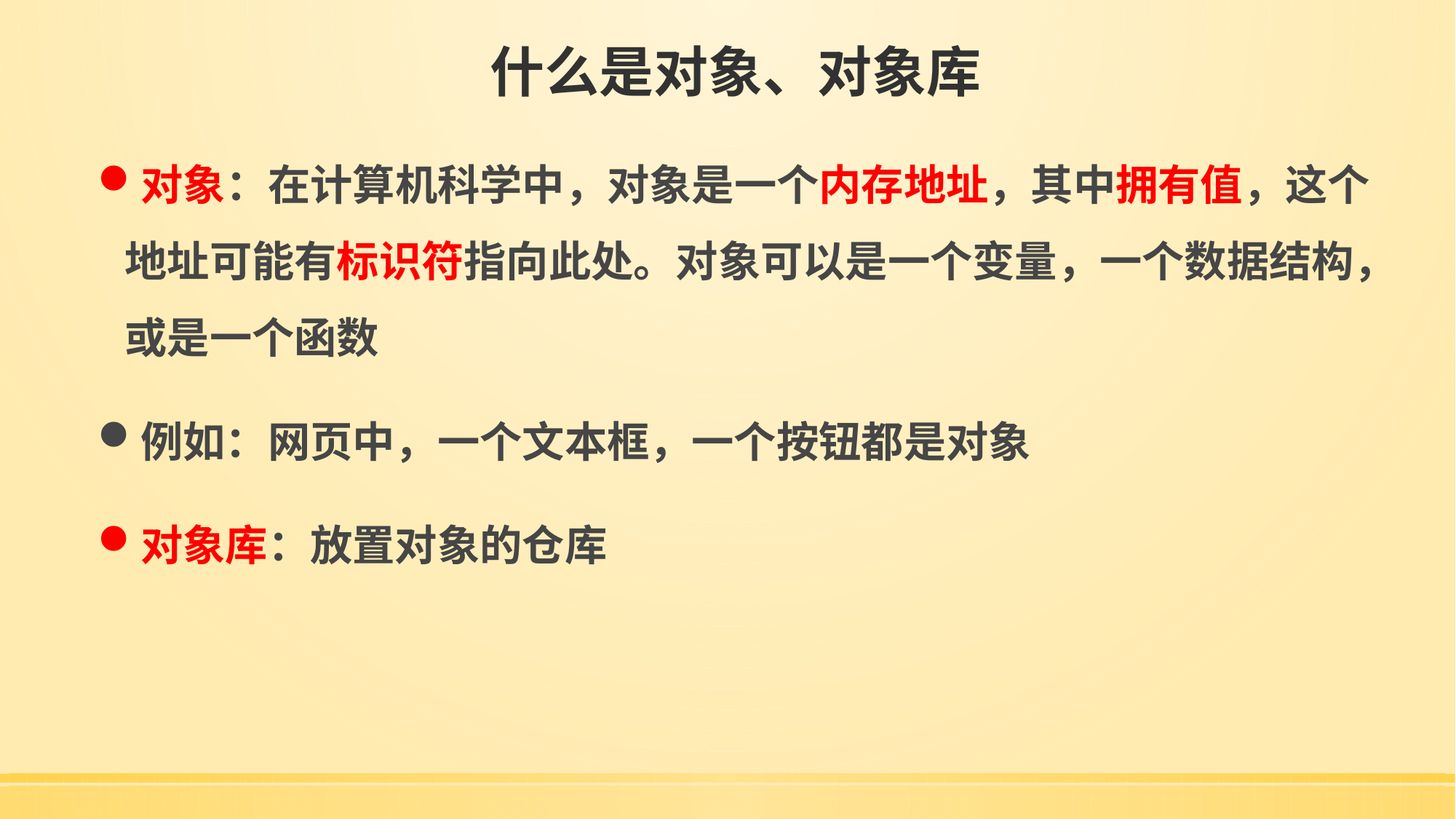

# 什么是对象、对象库
对象：在计算机科学中，对象是一个内存地址，其中拥有值，这个地址可能有标识符指向此处。对象可以是一个变量，一个数据结构，或是一个函数
例如：网页中，一个文本框，一个按钮都是对象
对象库：放置对象的仓库